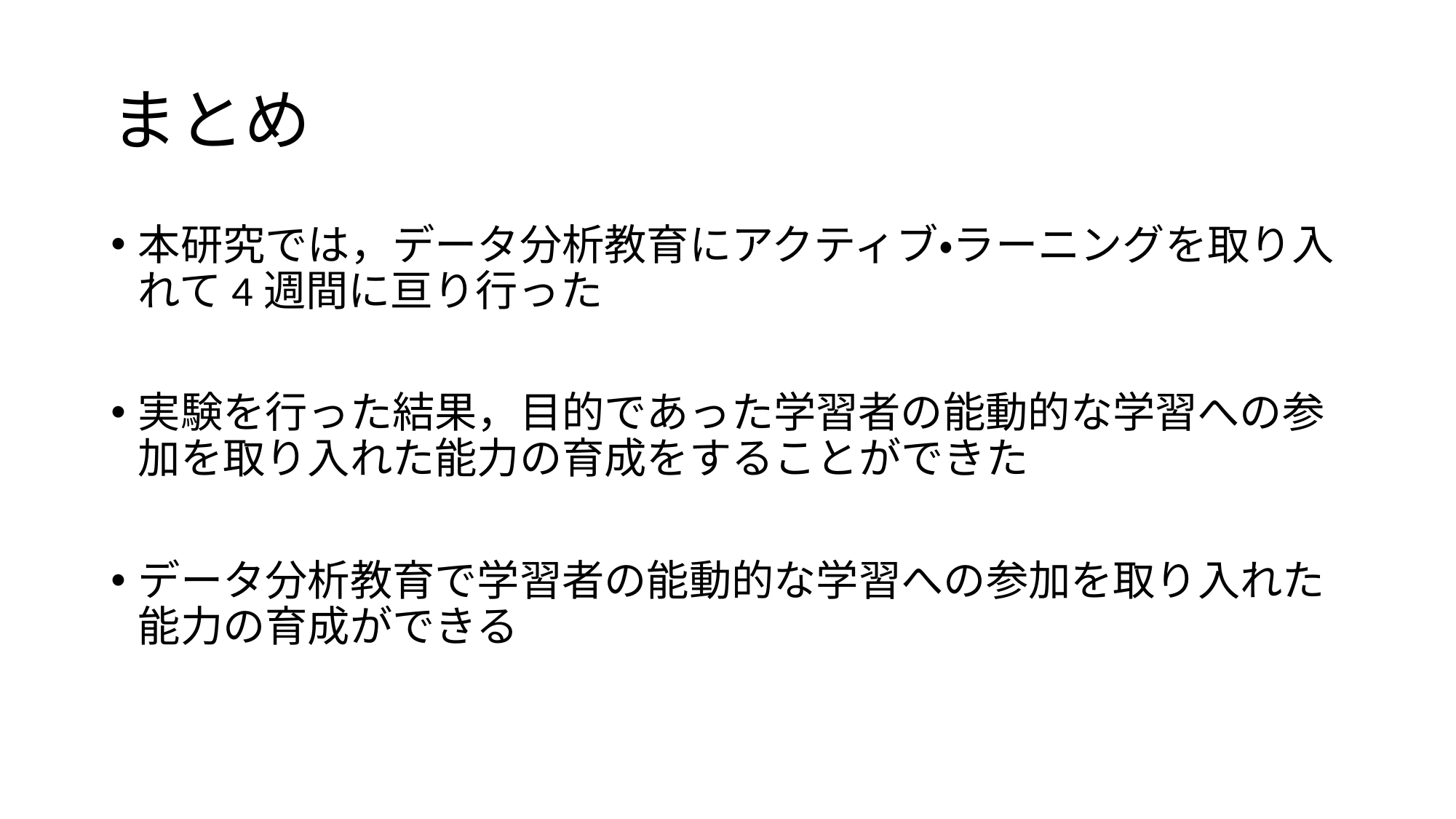

# まとめ
本研究では，データ分析教育にアクティブ・ラーニングを取り入れて4週間に亘り行った

実験を行った結果，目的であった学習者の能動的な学習への参加を取り入れた能力の育成をすることができた

データ分析教育で学習者の能動的な学習への参加を取り入れた能力の育成ができる